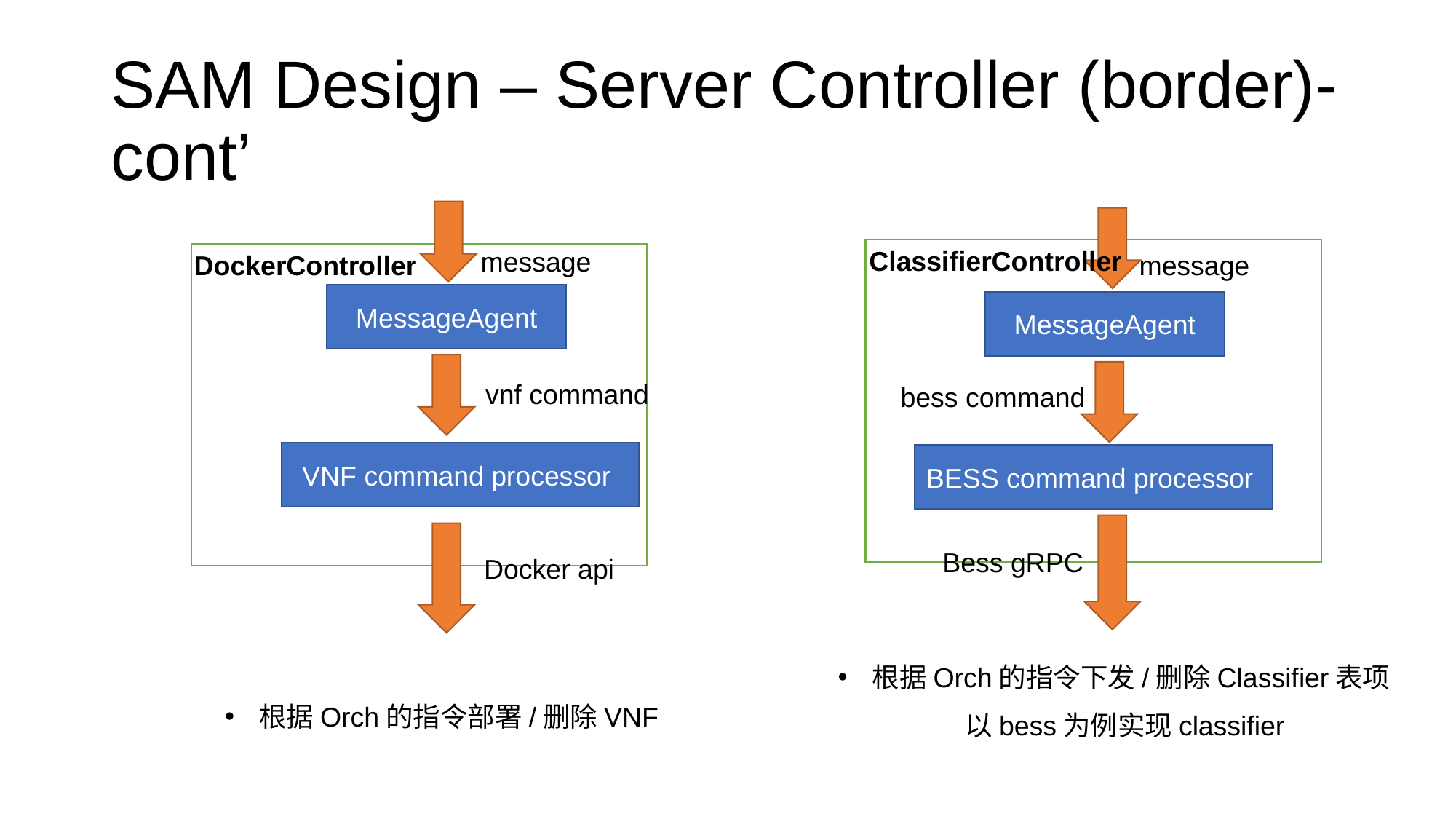

# SAM Design – Server Controller (border)-cont’

ClassifierController
message

message
DockerController

MessageAgent
MessageAgent

vnf command

bess command
VNF command processor
BESS command processor
Bess gRPC

Docker api

根据Orch的指令下发/删除Classifier表项
根据Orch的指令部署/删除VNF
以bess为例实现classifier